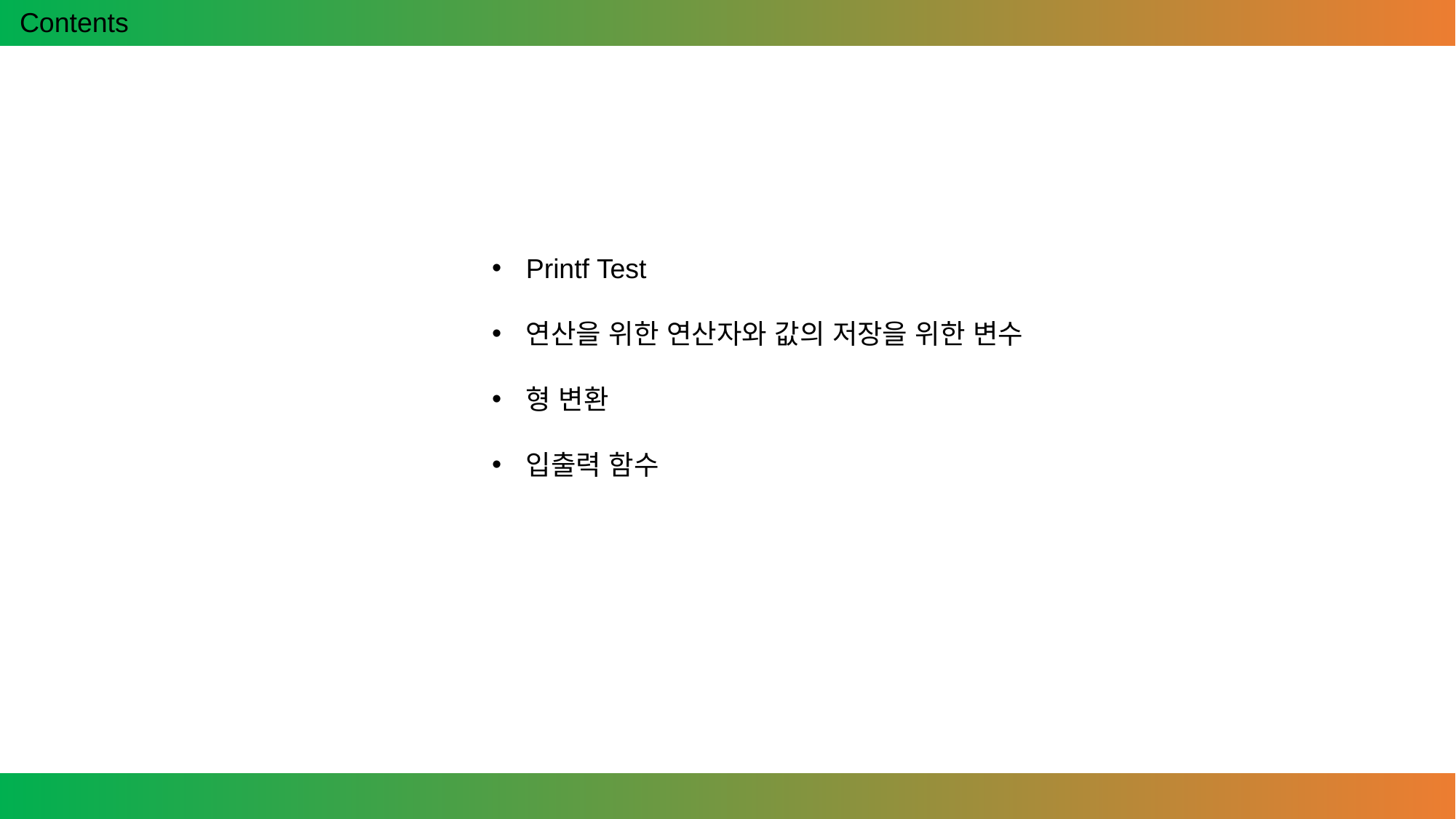

Contents
Printf Test

연산을 위한 연산자와 값의 저장을 위한 변수

형 변환

입출력 함수